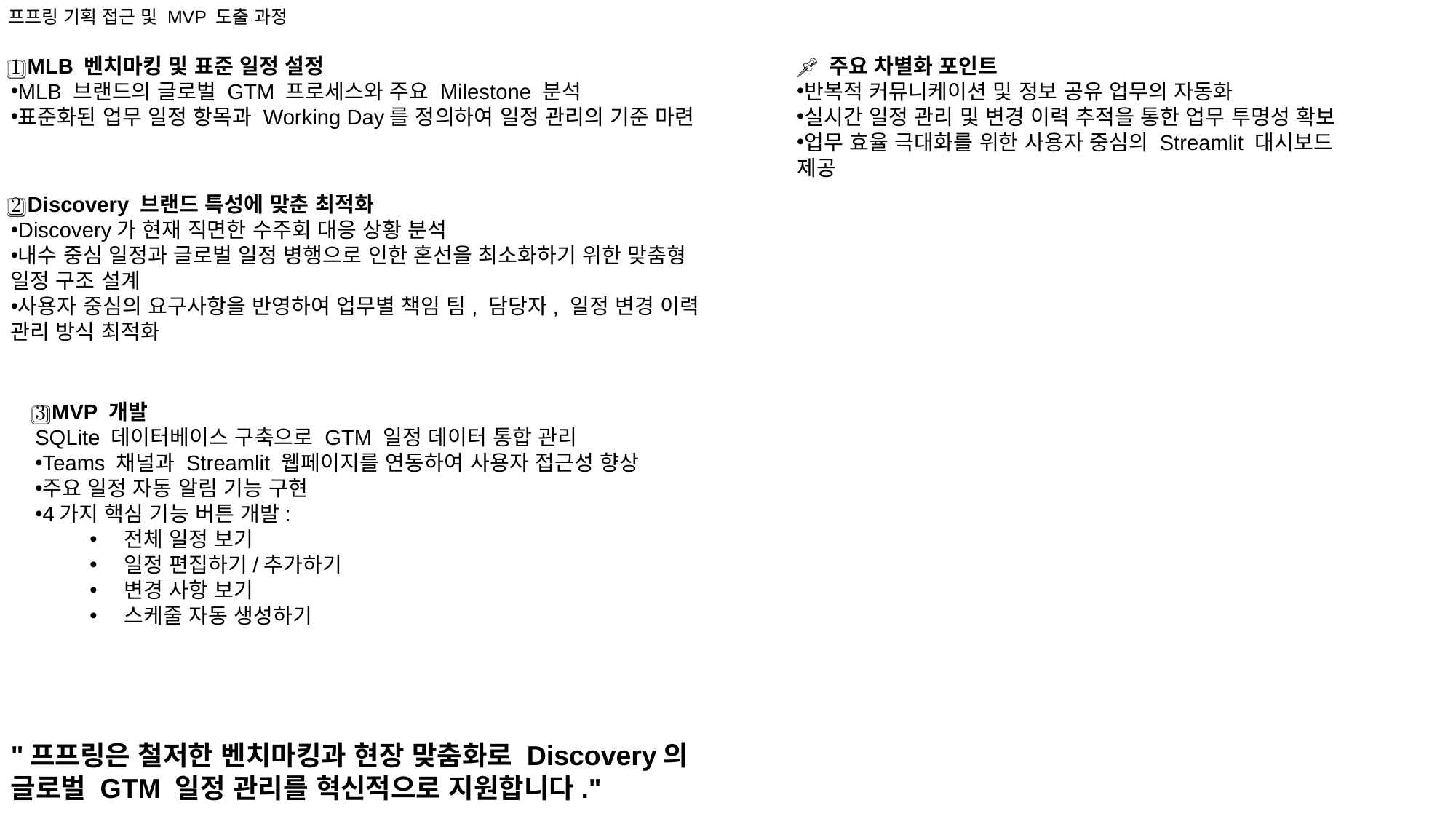

프프링 기획 접근 및 MVP 도출 과정
1️⃣ MLB 벤치마킹 및 표준 일정 설정
MLB 브랜드의 글로벌 GTM 프로세스와 주요 Milestone 분석
표준화된 업무 일정 항목과 Working Day를 정의하여 일정 관리의 기준 마련
📌 주요 차별화 포인트
반복적 커뮤니케이션 및 정보 공유 업무의 자동화
실시간 일정 관리 및 변경 이력 추적을 통한 업무 투명성 확보
업무 효율 극대화를 위한 사용자 중심의 Streamlit 대시보드 제공
2️⃣ Discovery 브랜드 특성에 맞춘 최적화
Discovery가 현재 직면한 수주회 대응 상황 분석
내수 중심 일정과 글로벌 일정 병행으로 인한 혼선을 최소화하기 위한 맞춤형 일정 구조 설계
사용자 중심의 요구사항을 반영하여 업무별 책임 팀, 담당자, 일정 변경 이력 관리 방식 최적화
3️⃣ MVP 개발
SQLite 데이터베이스 구축으로 GTM 일정 데이터 통합 관리
Teams 채널과 Streamlit 웹페이지를 연동하여 사용자 접근성 향상
주요 일정 자동 알림 기능 구현
4가지 핵심 기능 버튼 개발:
전체 일정 보기
일정 편집하기/추가하기
변경 사항 보기
스케줄 자동 생성하기
"프프링은 철저한 벤치마킹과 현장 맞춤화로 Discovery의 글로벌 GTM 일정 관리를 혁신적으로 지원합니다."